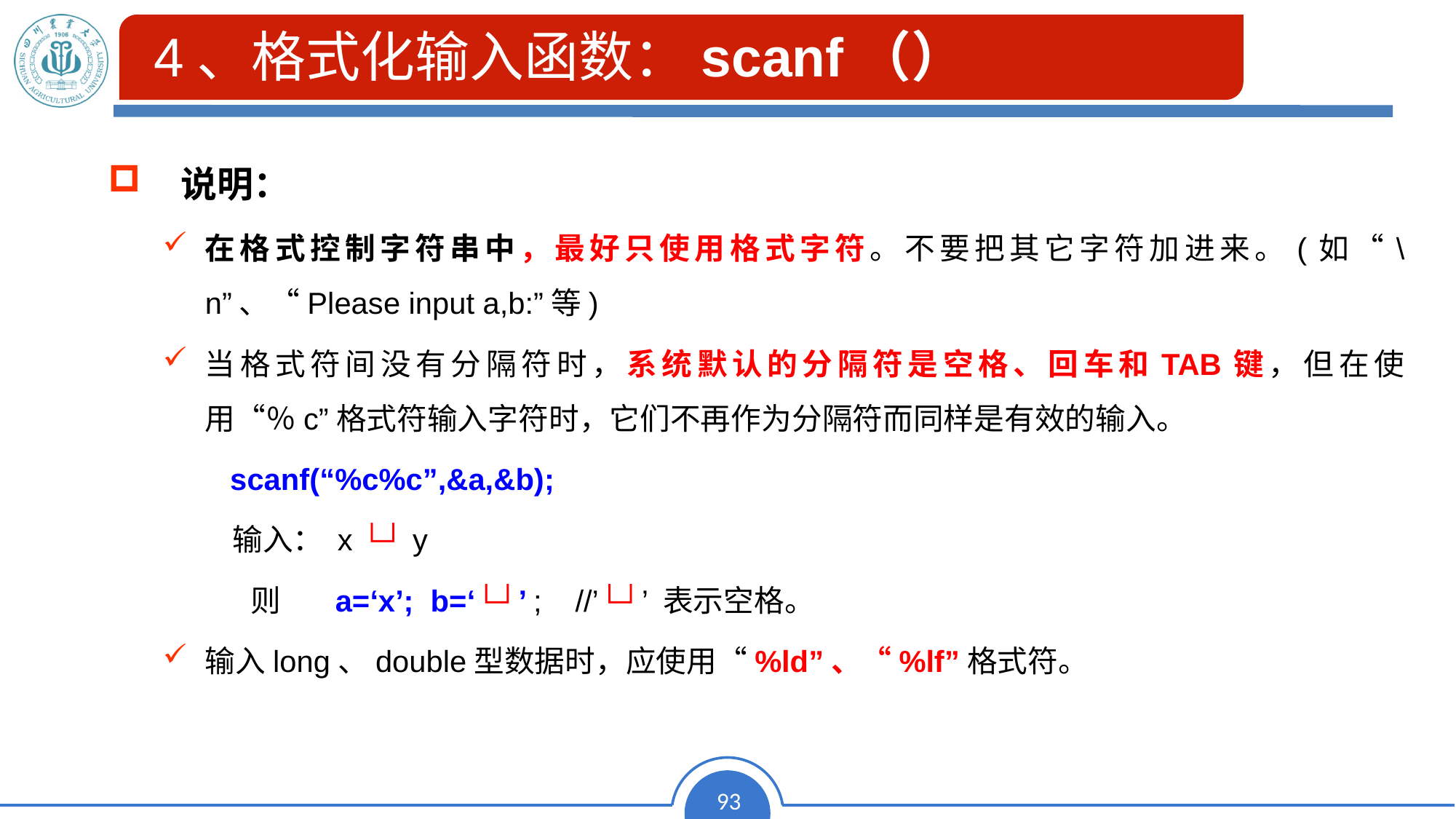

4、格式化输入函数：scanf（）
说明：
在格式控制字符串中，最好只使用格式字符。不要把其它字符加进来。(如“\n”、“Please input a,b:”等)
当格式符间没有分隔符时，系统默认的分隔符是空格、回车和TAB键，但在使用“％c”格式符输入字符时，它们不再作为分隔符而同样是有效的输入。
 	   scanf(“%c%c”,&a,&b);
 	   输入： x └┘ y
            则       a=‘x’;  b=‘└┘’ ;    //’└┘’ 表示空格。
输入long、double型数据时，应使用“%ld”、“%lf”格式符。